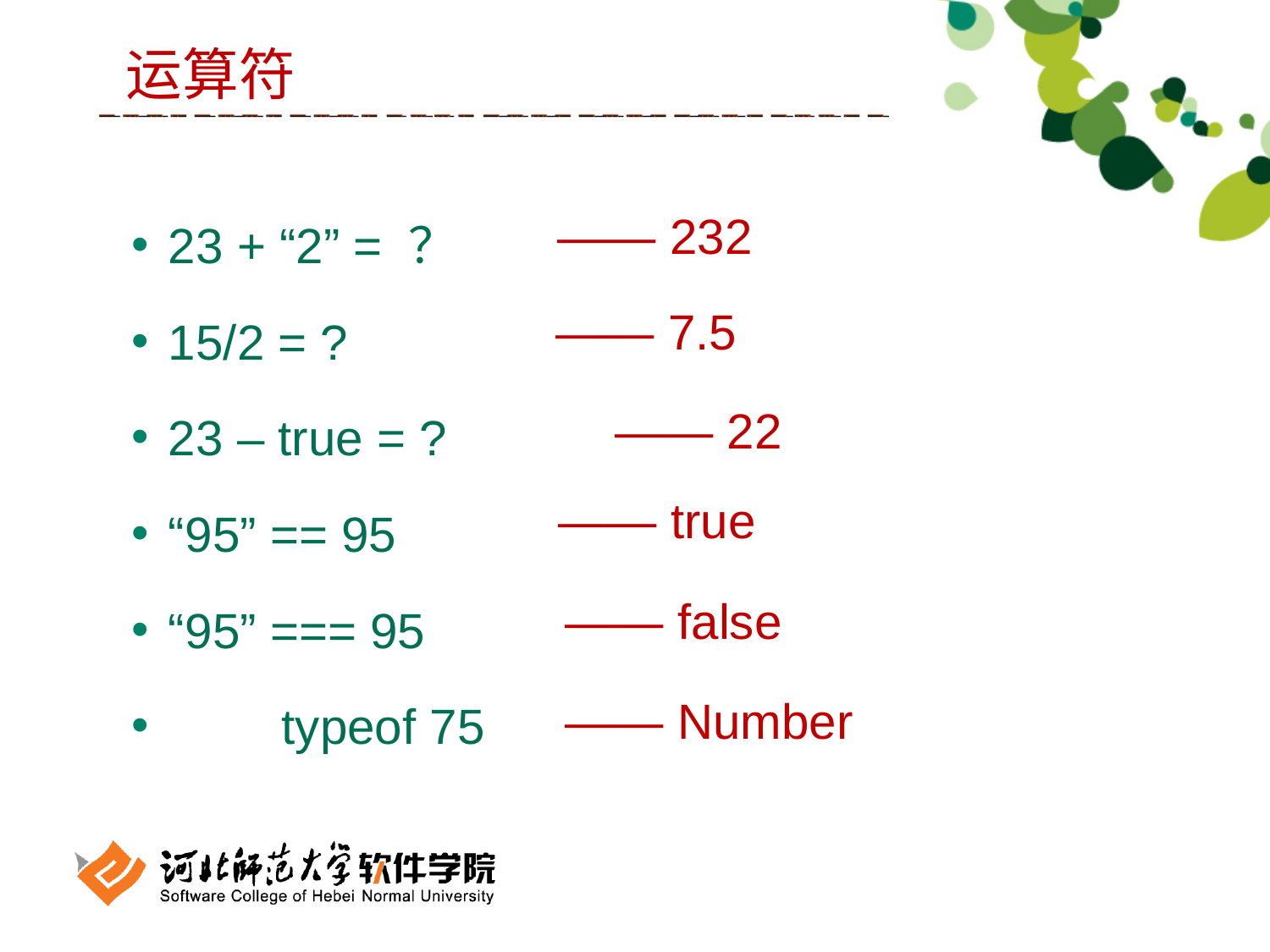

运算符
 23 + “2” = ？
 15/2 = ?
 23 – true = ?
 “95” == 95
 “95” === 95
 	typeof 75
—— 232
—— 7.5
—— 22
—— true
—— false
—— Number